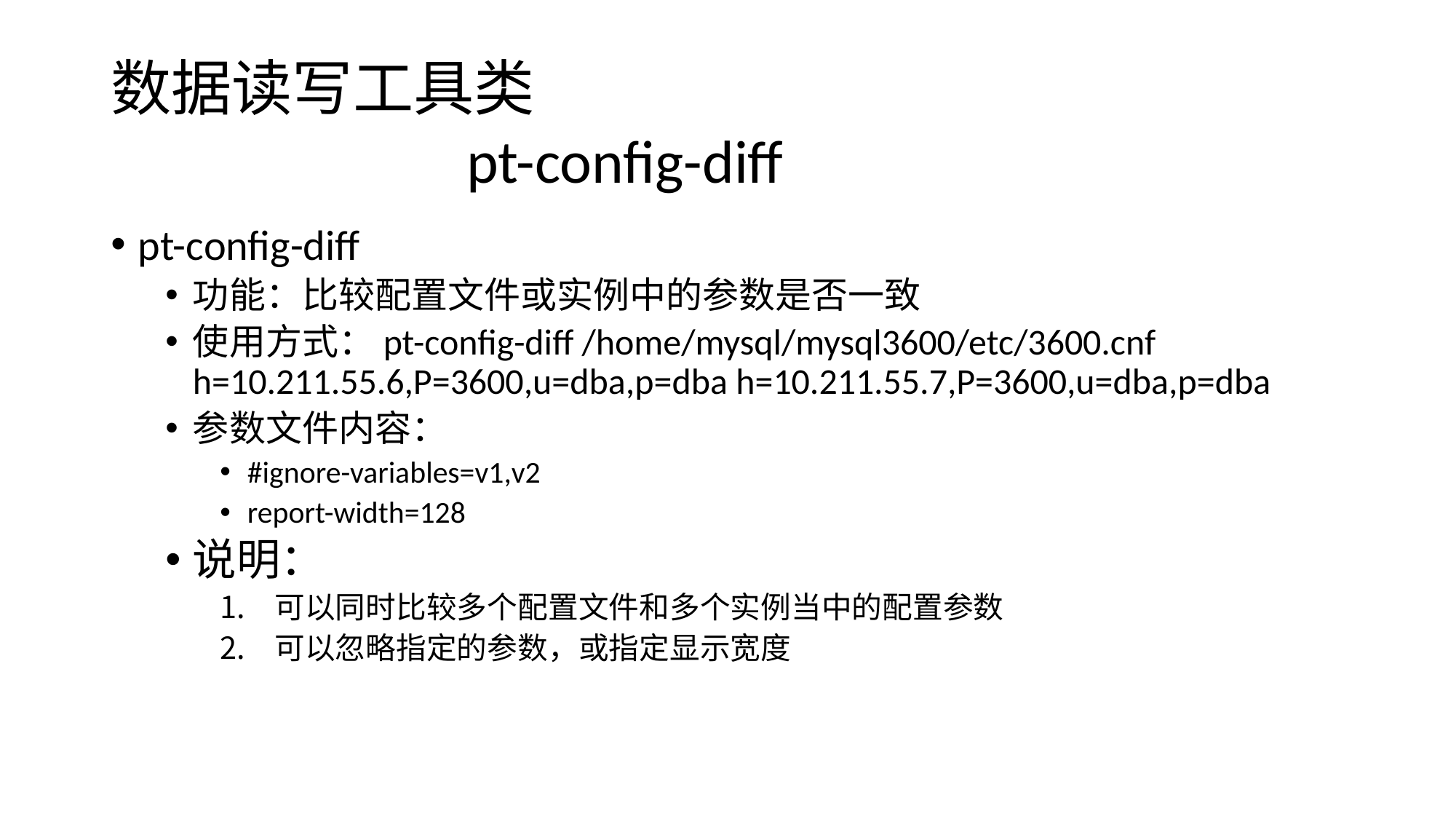

# 数据读写工具类 pt-config-diff
pt-config-diff
功能：比较配置文件或实例中的参数是否一致
使用方式：pt-config-diff /home/mysql/mysql3600/etc/3600.cnf h=10.211.55.6,P=3600,u=dba,p=dba h=10.211.55.7,P=3600,u=dba,p=dba
参数文件内容：
#ignore-variables=v1,v2
report-width=128
说明：
可以同时比较多个配置文件和多个实例当中的配置参数
可以忽略指定的参数，或指定显示宽度